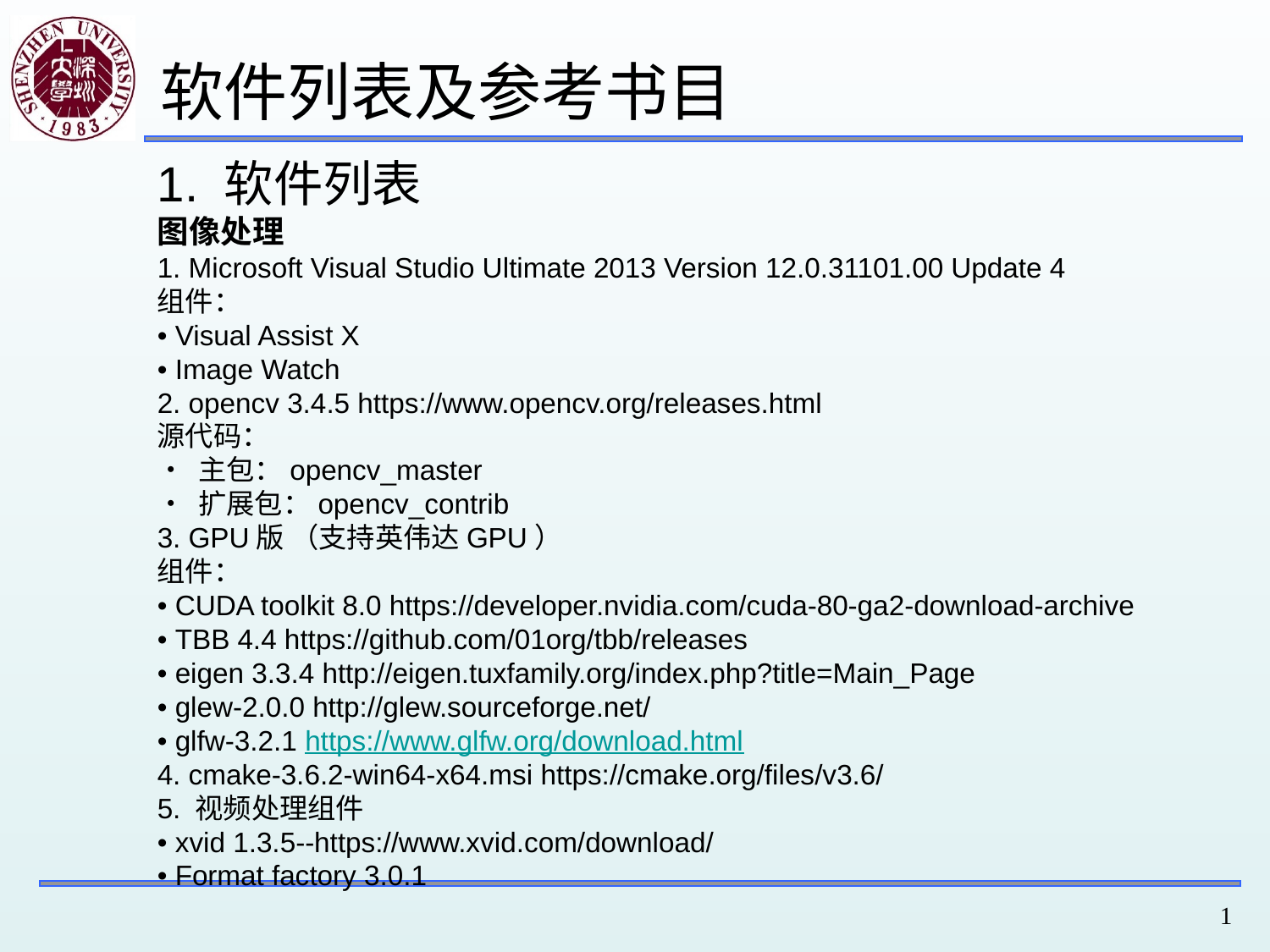

软件列表及参考书目
1. 软件列表
图像处理
1. Microsoft Visual Studio Ultimate 2013 Version 12.0.31101.00 Update 4
组件：
• Visual Assist X
• Image Watch
2. opencv 3.4.5 https://www.opencv.org/releases.html
源代码：
• 主包：opencv_master
• 扩展包：opencv_contrib
3. GPU版 （支持英伟达GPU）
组件：
• CUDA toolkit 8.0 https://developer.nvidia.com/cuda-80-ga2-download-archive
• TBB 4.4 https://github.com/01org/tbb/releases
• eigen 3.3.4 http://eigen.tuxfamily.org/index.php?title=Main_Page
• glew-2.0.0 http://glew.sourceforge.net/
• glfw-3.2.1 https://www.glfw.org/download.html
4. cmake-3.6.2-win64-x64.msi https://cmake.org/files/v3.6/
5. 视频处理组件
• xvid 1.3.5--https://www.xvid.com/download/
• Format factory 3.0.1
1